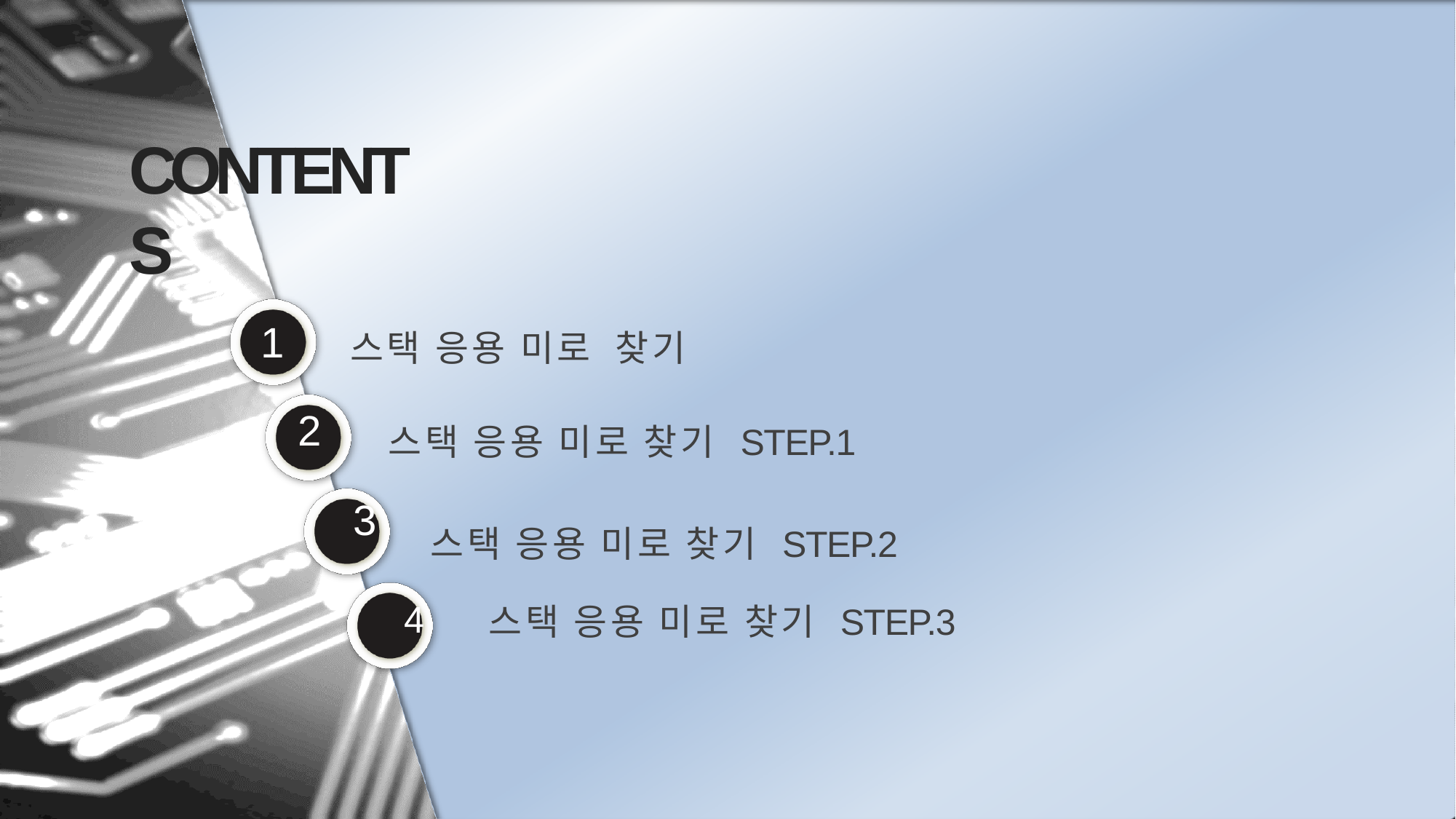

# CONTENTS

| 1 | 스택 응용 미로 찾기 |  |
| --- | --- | --- |
| 2 | 3 | 스택 응용 미로 찾기 STEP.1 스택 응용 미로 찾기 STEP.2 |
|  |  | 4 스택 응용 미로 찾기 STEP.3 |